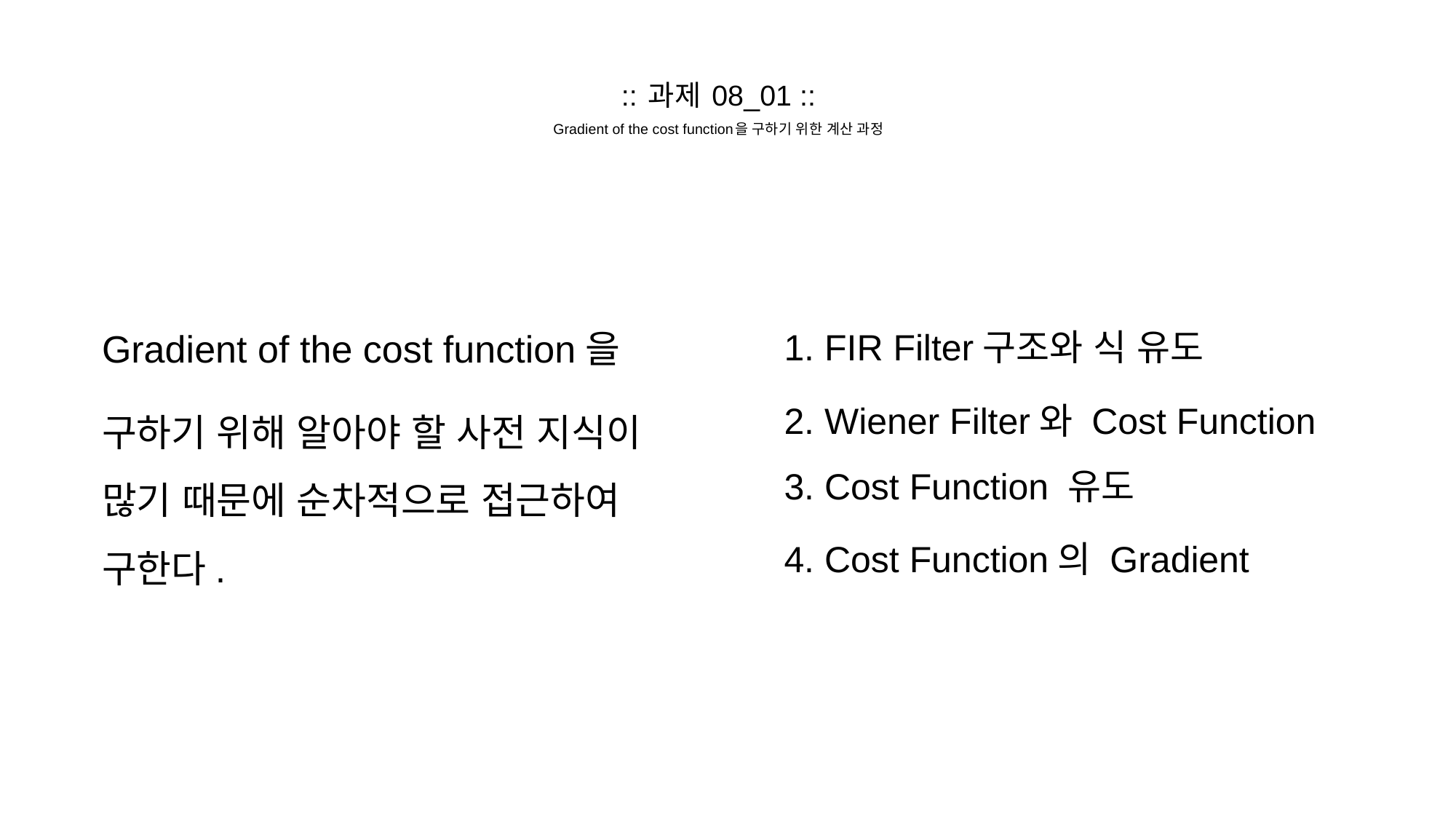

# :: 과제 08_01 :: Gradient of the cost function을 구하기 위한 계산 과정
Gradient of the cost function을
구하기 위해 알아야 할 사전 지식이 많기 때문에 순차적으로 접근하여 구한다.
1. FIR Filter구조와 식 유도
2. Wiener Filter와 Cost Function 3. Cost Function 유도
4. Cost Function의 Gradient